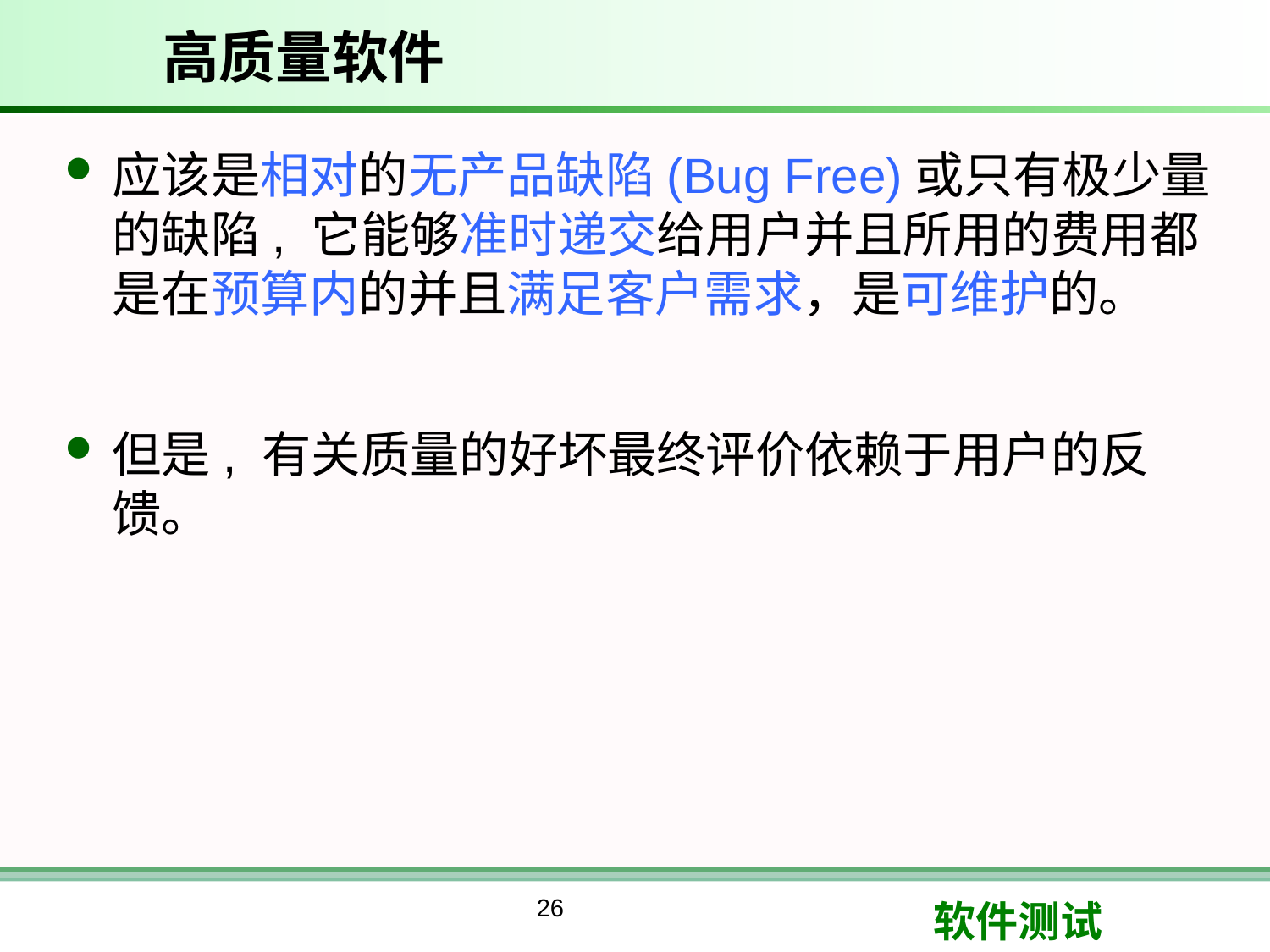

# 高质量软件
应该是相对的无产品缺陷(Bug Free)或只有极少量的缺陷, 它能够准时递交给用户并且所用的费用都是在预算内的并且满足客户需求，是可维护的。

但是, 有关质量的好坏最终评价依赖于用户的反馈。

26